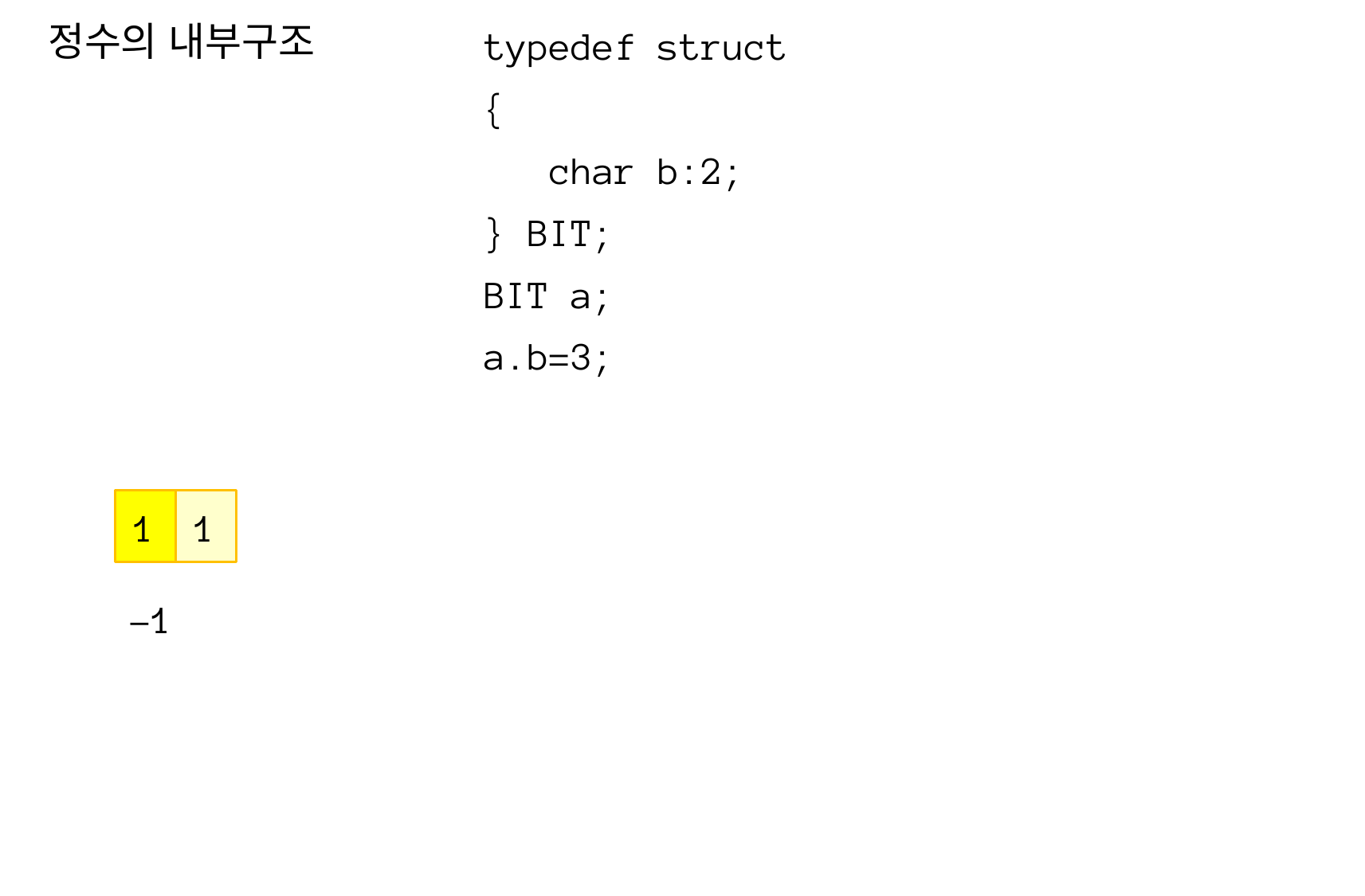

typedef struct
{
   char b:2;
} BIT;
BIT a;
a.b=3;
정수의 내부구조
1
1
-1